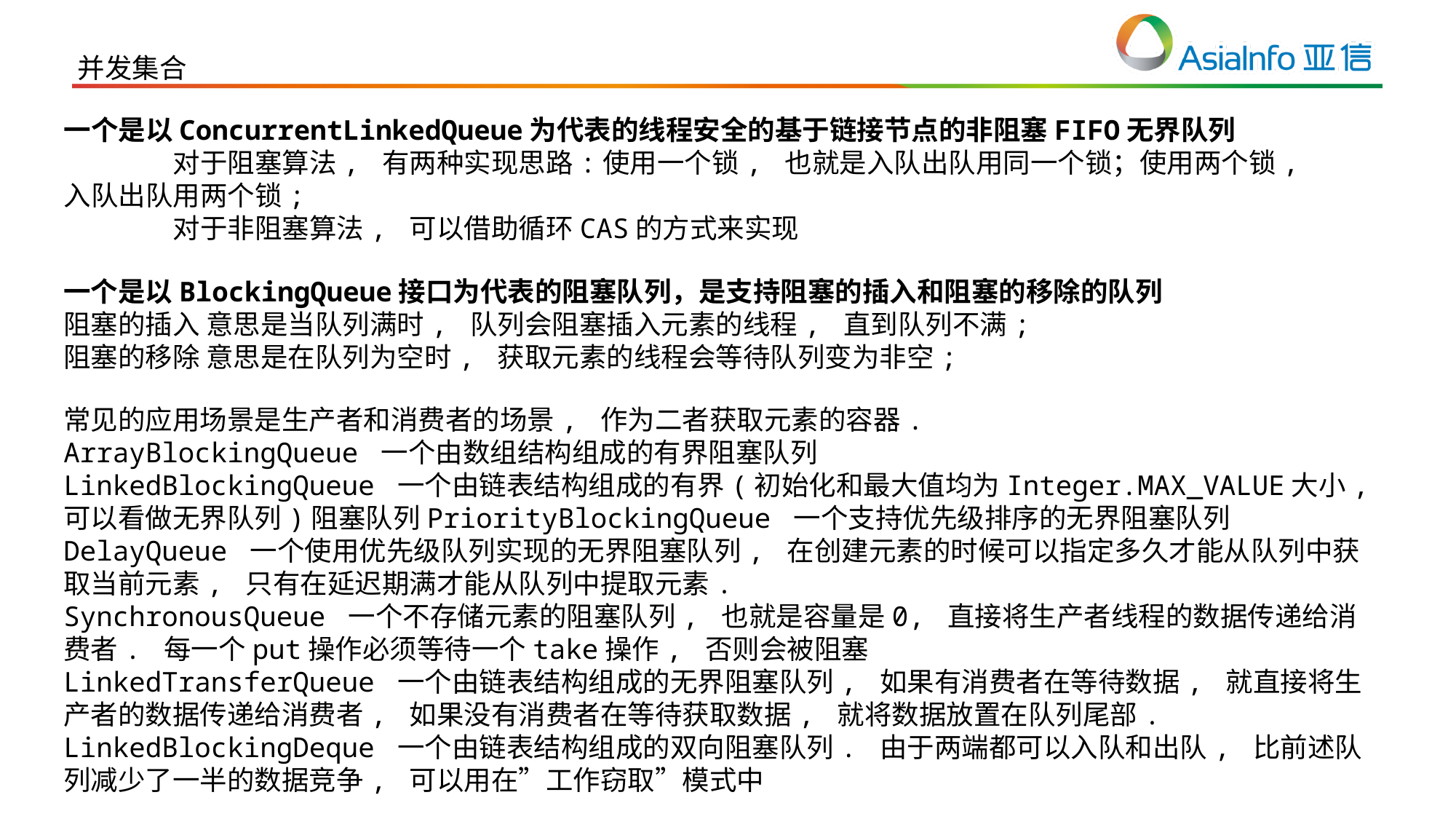

并发集合
一个是以ConcurrentLinkedQueue为代表的线程安全的基于链接节点的非阻塞FIFO无界队列
	对于阻塞算法, 有两种实现思路:使用一个锁, 也就是入队出队用同一个锁；使用两个锁, 入队出队用两个锁;
	对于非阻塞算法, 可以借助循环CAS的方式来实现
一个是以BlockingQueue接口为代表的阻塞队列，是支持阻塞的插入和阻塞的移除的队列
阻塞的插入 意思是当队列满时, 队列会阻塞插入元素的线程, 直到队列不满; 
阻塞的移除 意思是在队列为空时, 获取元素的线程会等待队列变为非空;
常见的应用场景是生产者和消费者的场景, 作为二者获取元素的容器.
ArrayBlockingQueue 一个由数组结构组成的有界阻塞队列
LinkedBlockingQueue 一个由链表结构组成的有界(初始化和最大值均为Integer.MAX_VALUE大小, 可以看做无界队列)阻塞队列PriorityBlockingQueue 一个支持优先级排序的无界阻塞队列
DelayQueue 一个使用优先级队列实现的无界阻塞队列, 在创建元素的时候可以指定多久才能从队列中获取当前元素, 只有在延迟期满才能从队列中提取元素.
SynchronousQueue 一个不存储元素的阻塞队列, 也就是容量是0, 直接将生产者线程的数据传递给消费者. 每一个put操作必须等待一个take操作, 否则会被阻塞
LinkedTransferQueue 一个由链表结构组成的无界阻塞队列, 如果有消费者在等待数据, 就直接将生产者的数据传递给消费者, 如果没有消费者在等待获取数据, 就将数据放置在队列尾部.
LinkedBlockingDeque 一个由链表结构组成的双向阻塞队列. 由于两端都可以入队和出队, 比前述队列减少了一半的数据竞争, 可以用在”工作窃取”模式中